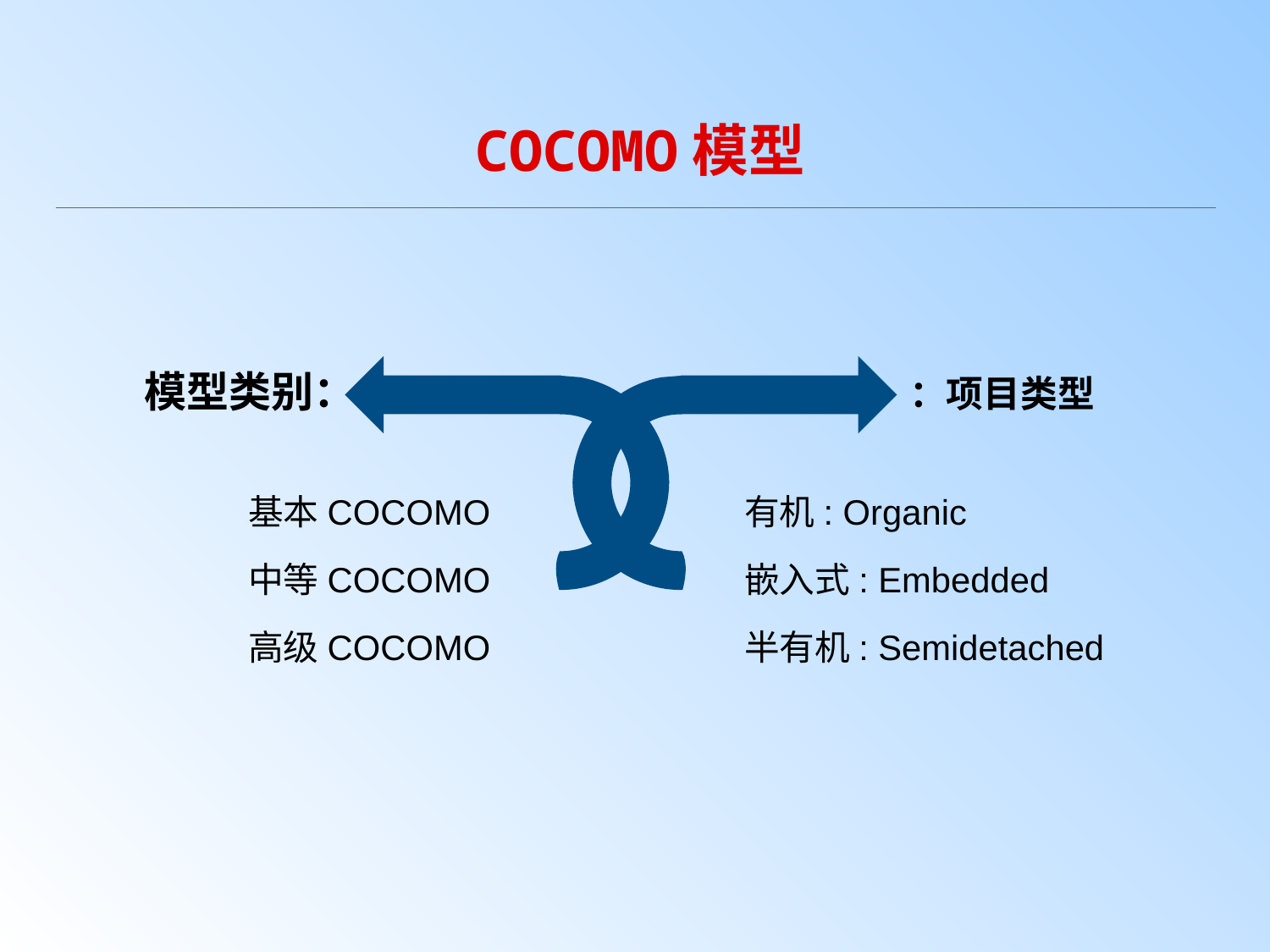

COCOMO模型
模型类别：
：项目类型

基本COCOMO
中等COCOMO
高级COCOMO
有机: Organic
嵌入式: Embedded
半有机: Semidetached